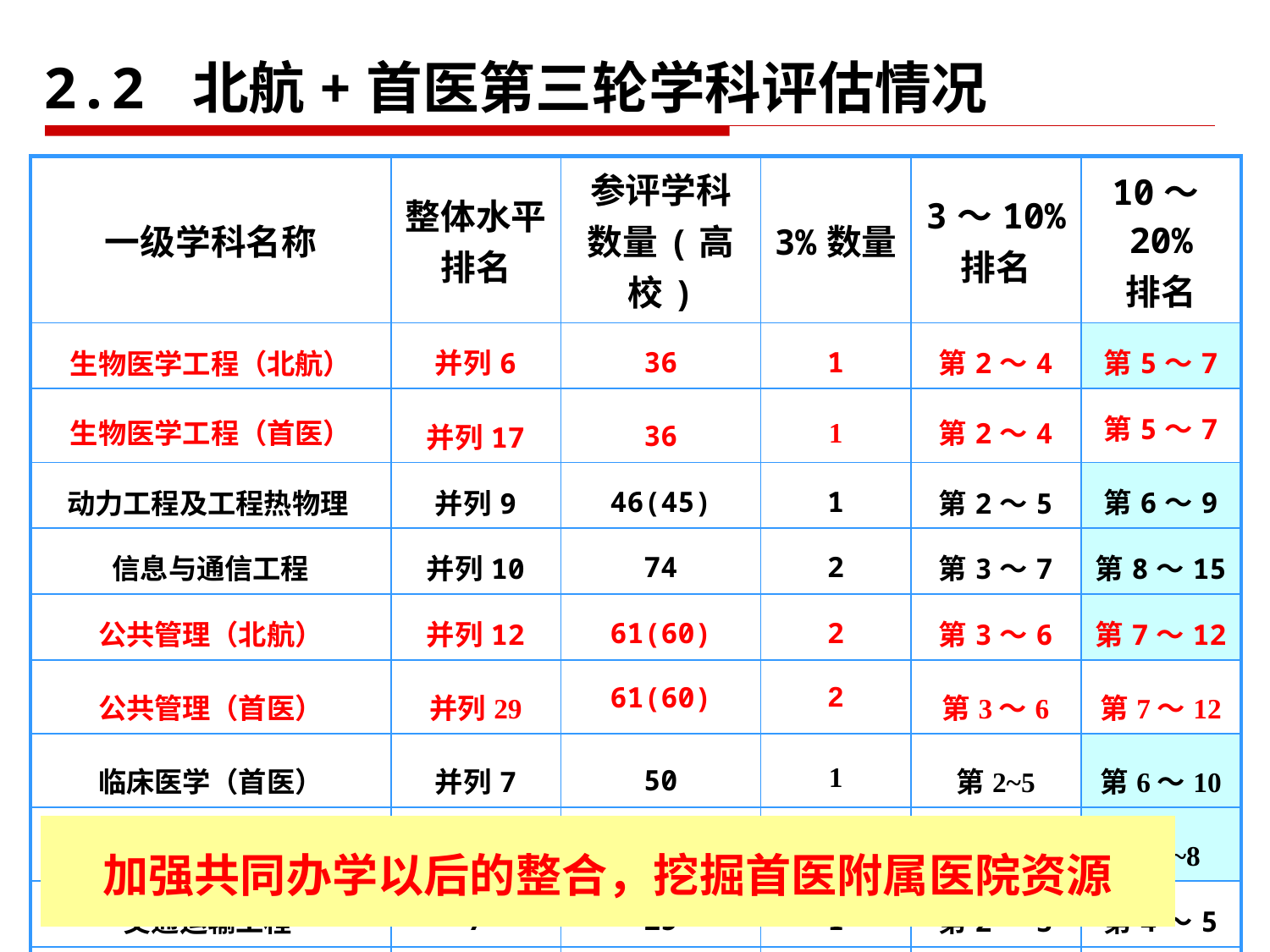

2.2 北航+首医第三轮学科评估情况
| 一级学科名称 | 整体水平排名 | 参评学科 数量(高校) | 3%数量 | 3～10% 排名 | 10～20% 排名 |
| --- | --- | --- | --- | --- | --- |
| 生物医学工程（北航） | 并列6 | 36 | 1 | 第2～4 | 第5～7 |
| 生物医学工程（首医） | 并列17 | 36 | 1 | 第2～4 | 第5～7 |
| 动力工程及工程热物理 | 并列9 | 46(45) | 1 | 第2～5 | 第6～9 |
| 信息与通信工程 | 并列10 | 74 | 2 | 第3～7 | 第8～15 |
| 公共管理（北航） | 并列12 | 61(60) | 2 | 第3～6 | 第7～12 |
| 公共管理（首医） | 并列29 | 61(60) | 2 | 第3～6 | 第7～12 |
| 临床医学（首医） | 并列7 | 50 | 1 | 第2~5 | 第6～10 |
| 护理学（首医） | 并列8 | 39 | 1 | 第2~4 | 第5~8 |
| 交通运输工程 | 7 | 25 | 1 | 第2～3 | 第4～5 |
| 口腔医学（首医） | 并列6 | 25 | 1 | 第2 | 第3~5 |
加强共同办学以后的整合，挖掘首医附属医院资源